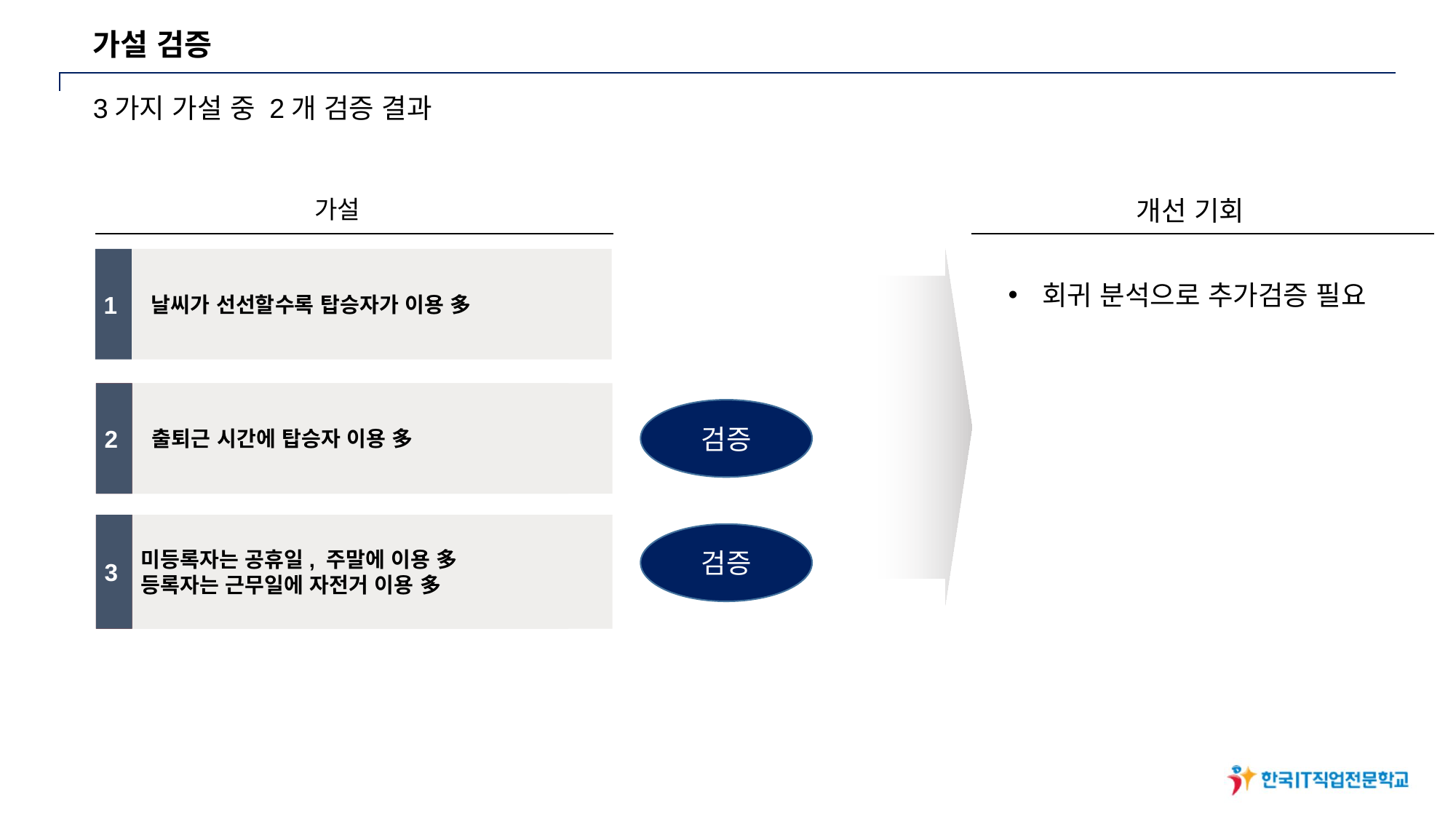

# 가설 검증
3가지 가설 중 2개 검증 결과
가설
개선 기회
1
 날씨가 선선할수록 탑승자가 이용 多
2
 출퇴근 시간에 탑승자 이용 多
3
중국 지방정부·감독기관과의 긴밀한 네트워크 및
현지 금융기관과의 다양한 프로젝트 수행경험 보유
3
미등록자는 공휴일, 주말에 이용 多
등록자는 근무일에 자전거 이용 多
3
중국 지방정부·감독기관과의 긴밀한 네트워크 및
현지 금융기관과의 다양한 프로젝트 수행경험 보유

회귀 분석으로 추가검증 필요
검증
검증